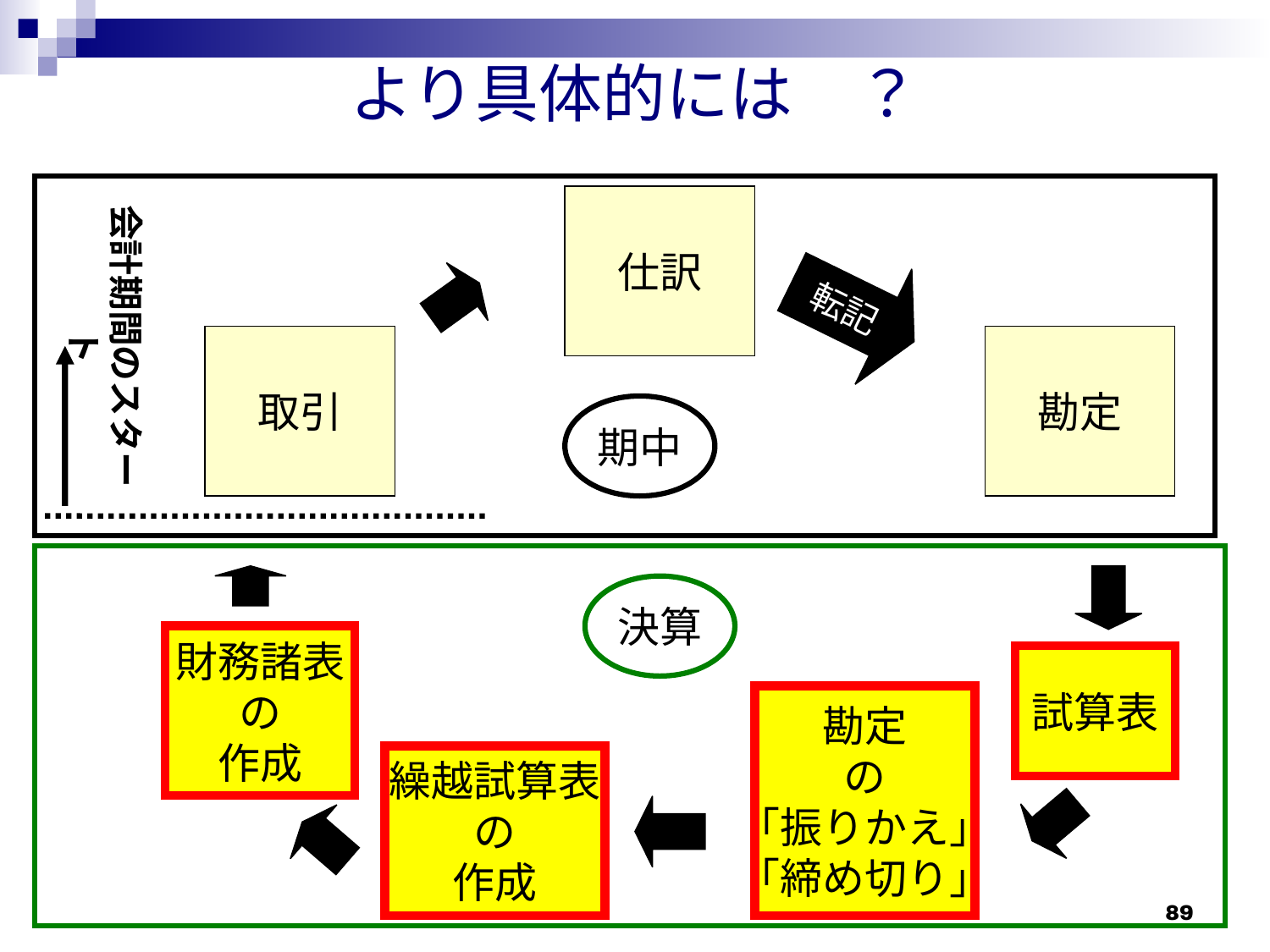

# より具体的には　？

会計期間のスタート
仕訳
転記

取引
勘定

期中

決算
財務諸表
の
作成
試算表
勘定
の
「振りかえ」
「締め切り」
繰越試算表
の
作成

89